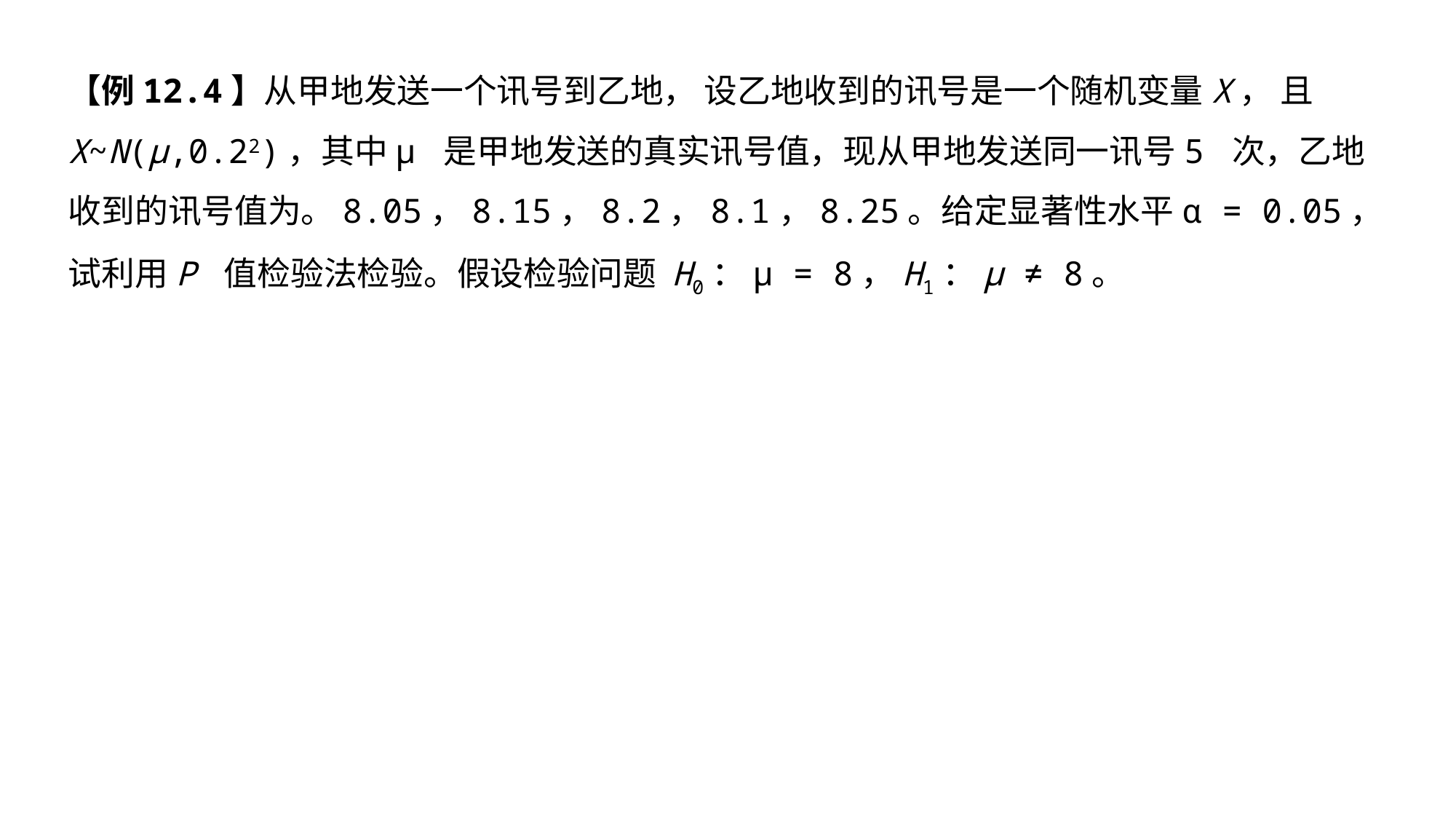

【例12.4】从甲地发送一个讯号到乙地， 设乙地收到的讯号是一个随机变量X， 且X~N(μ,0.22)，其中μ 是甲地发送的真实讯号值，现从甲地发送同一讯号5 次，乙地收到的讯号值为。8.05，8.15，8.2，8.1，8.25。给定显著性水平α = 0.05，试利用P 值检验法检验。假设检验问题 H0：μ = 8，H1：μ ≠ 8。